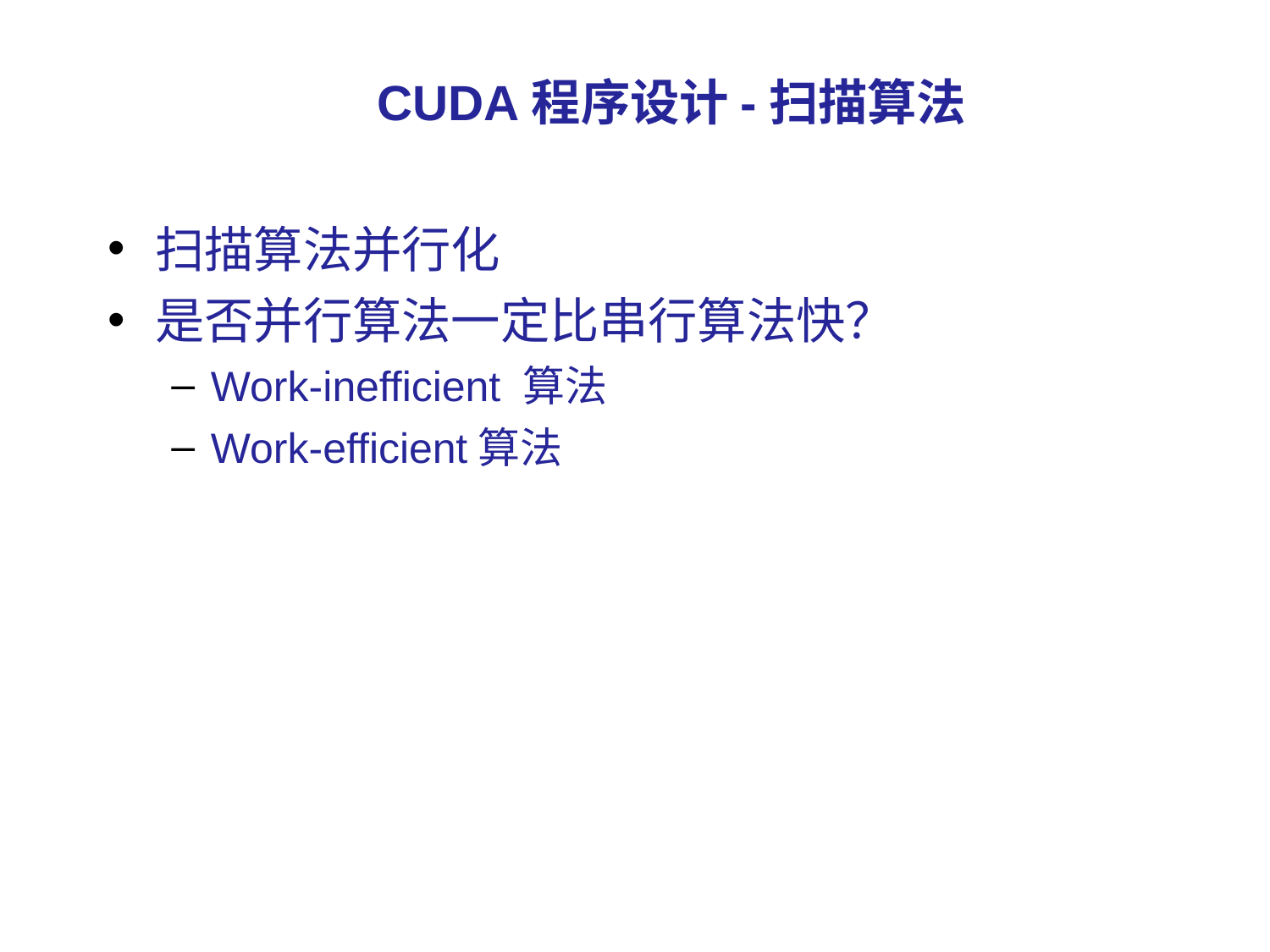

# CUDA程序设计-扫描算法
扫描算法并行化
是否并行算法一定比串行算法快？
Work-inefficient 算法
Work-efficient算法